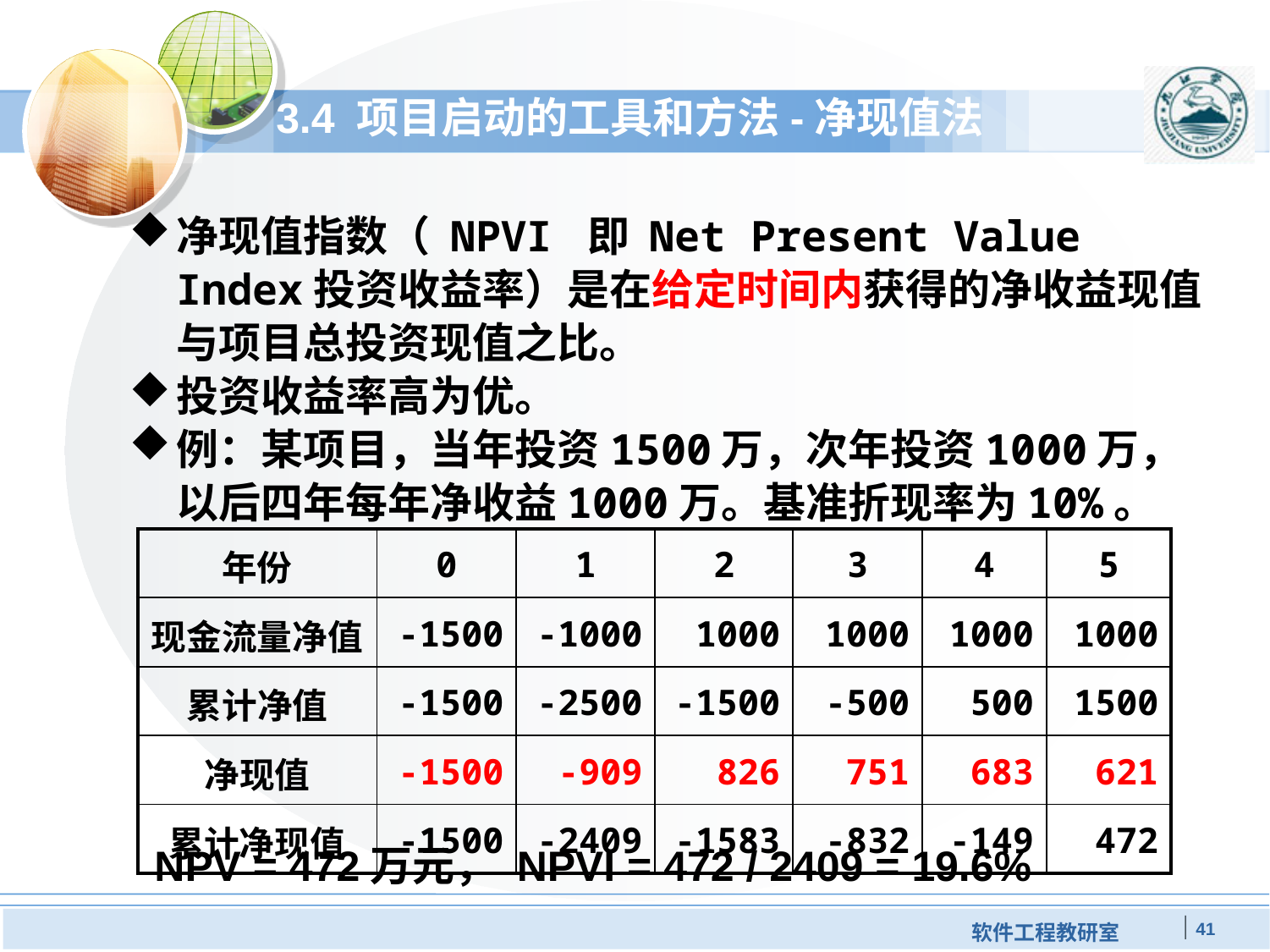

# 3.4 项目启动的工具和方法-净现值法
净现值指数（ NPVI 即 Net Present Value Index投资收益率）是在给定时间内获得的净收益现值与项目总投资现值之比。
投资收益率高为优。
例：某项目，当年投资1500万，次年投资1000万，以后四年每年净收益1000万。基准折现率为10%。

| 年份 | 0 | 1 | 2 | 3 | 4 | 5 |
| --- | --- | --- | --- | --- | --- | --- |
| 现金流量净值 | -1500 | -1000 | 1000 | 1000 | 1000 | 1000 |
| 累计净值 | -1500 | -2500 | -1500 | -500 | 500 | 1500 |
| 净现值 | -1500 | -909 | 826 | 751 | 683 | 621 |
| 累计净现值 | -1500 | -2409 | -1583 | -832 | -149 | 472 |
NPV = 472万元， NPVI = 472 / 2409 = 19.6%